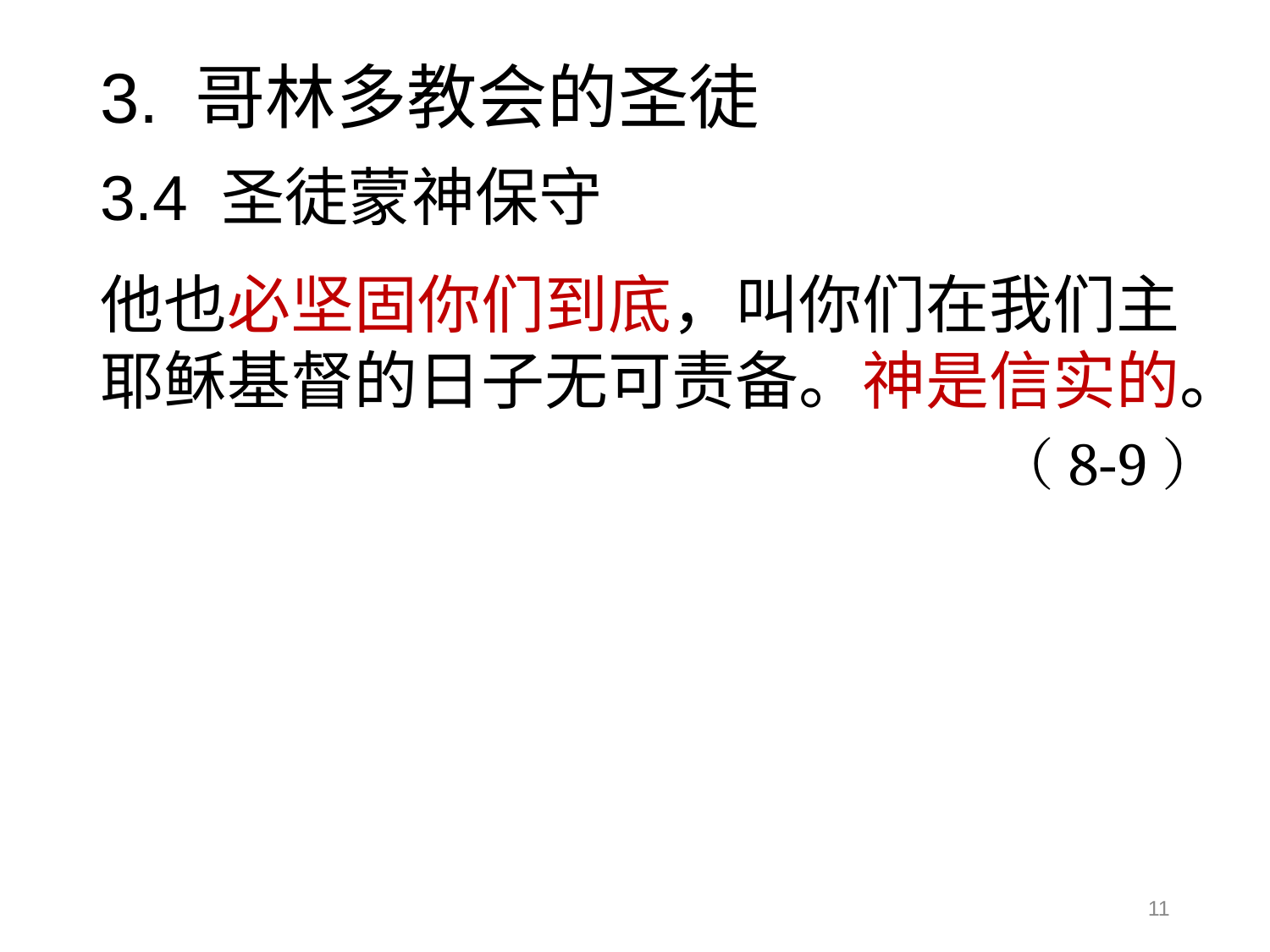

# 3. 哥林多教会的圣徒
3.4 圣徒蒙神保守
他也必坚固你们到底，叫你们在我们主耶稣基督的日子无可责备。神是信实的。
（8-9）
11